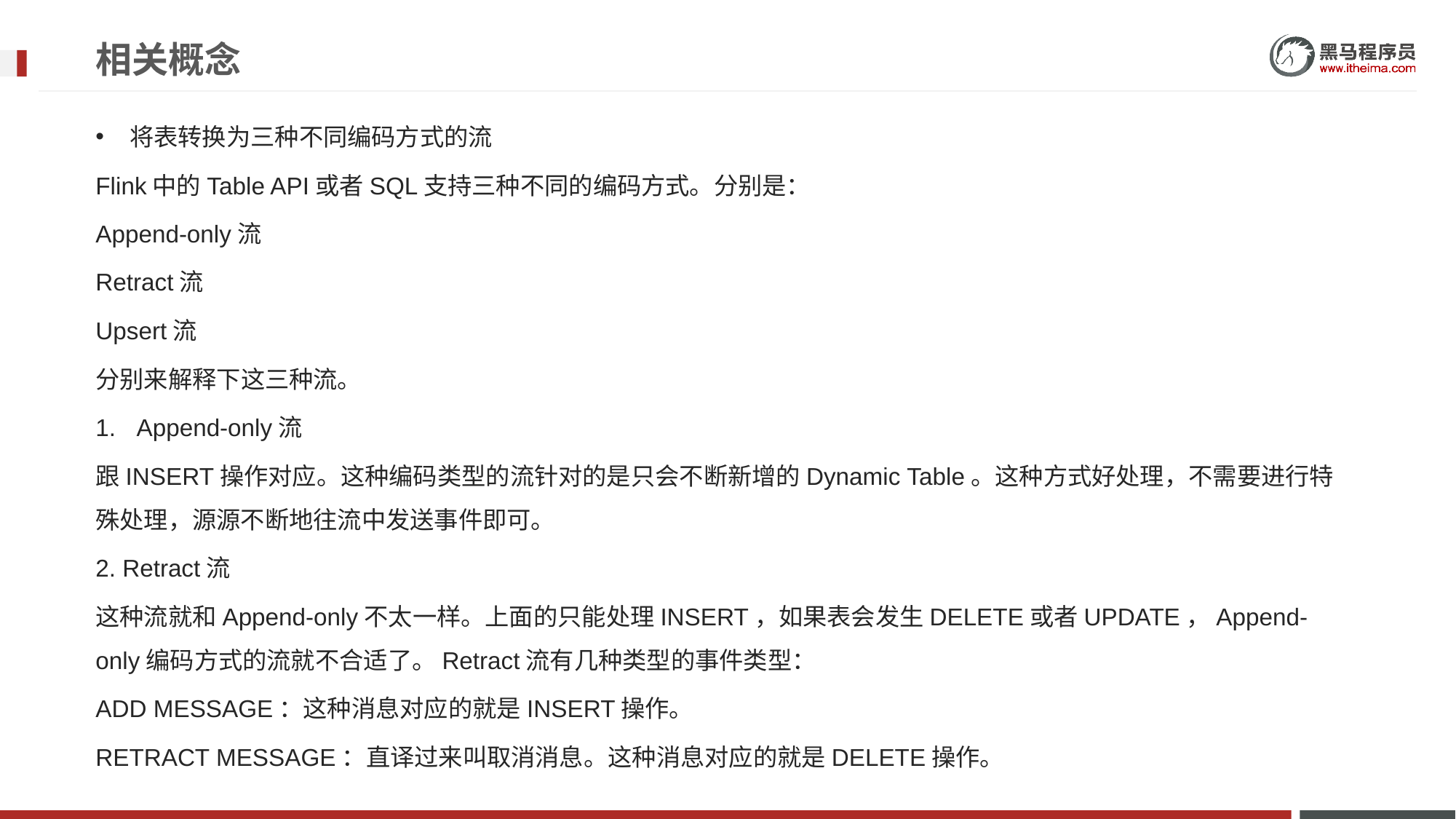

# 相关概念
将表转换为三种不同编码方式的流
Flink中的Table API或者SQL支持三种不同的编码方式。分别是：
Append-only流
Retract流
Upsert流
分别来解释下这三种流。
Append-only流
跟INSERT操作对应。这种编码类型的流针对的是只会不断新增的Dynamic Table。这种方式好处理，不需要进行特殊处理，源源不断地往流中发送事件即可。
2. Retract流
这种流就和Append-only不太一样。上面的只能处理INSERT，如果表会发生DELETE或者UPDATE，Append-only编码方式的流就不合适了。Retract流有几种类型的事件类型：
ADD MESSAGE：这种消息对应的就是INSERT操作。
RETRACT MESSAGE：直译过来叫取消消息。这种消息对应的就是DELETE操作。